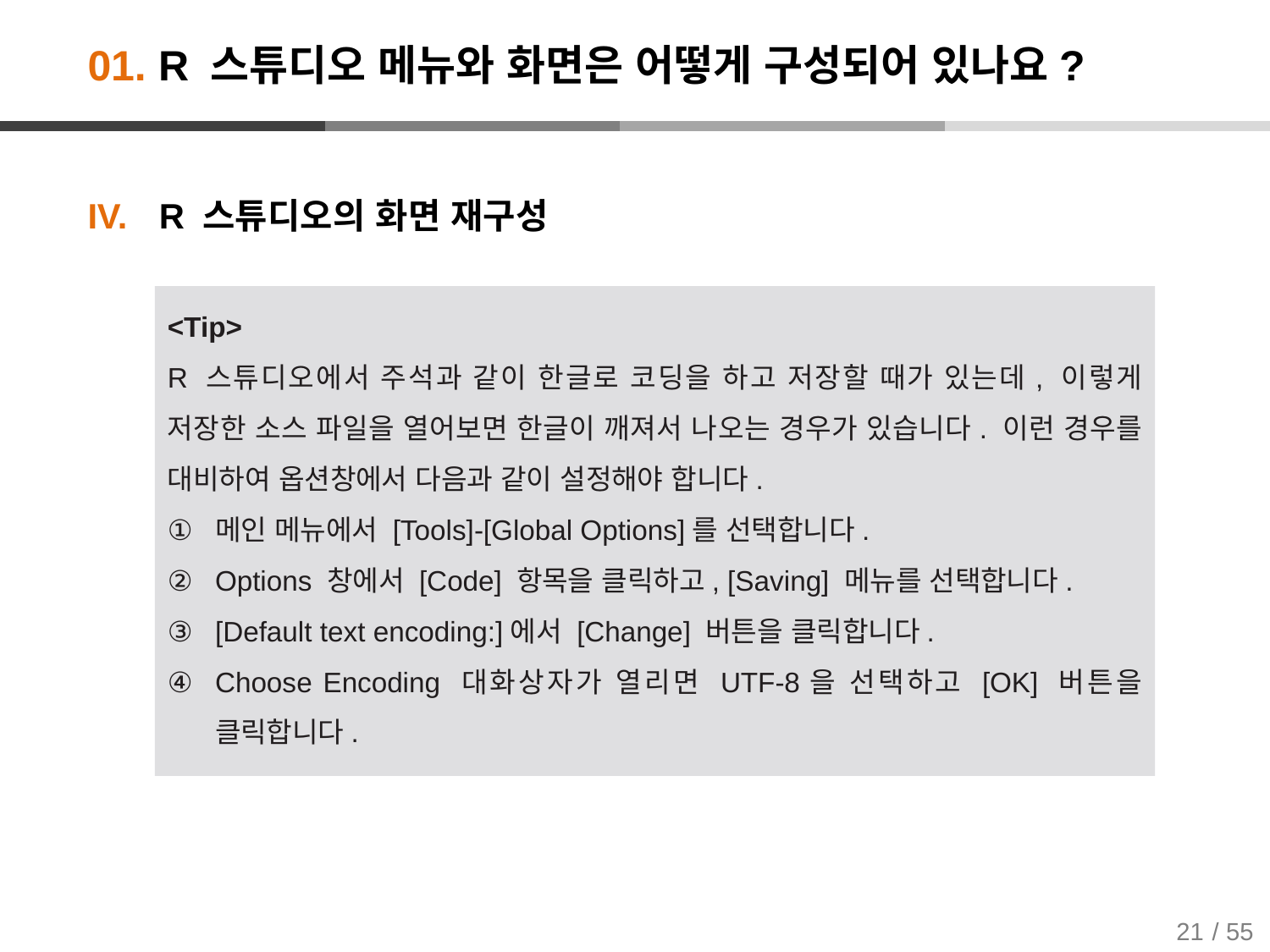

# 01. R 스튜디오 메뉴와 화면은 어떻게 구성되어 있나요?
R 스튜디오의 화면 재구성
<Tip>
R 스튜디오에서 주석과 같이 한글로 코딩을 하고 저장할 때가 있는데, 이렇게 저장한 소스 파일을 열어보면 한글이 깨져서 나오는 경우가 있습니다. 이런 경우를 대비하여 옵션창에서 다음과 같이 설정해야 합니다.
메인 메뉴에서 [Tools]-[Global Options]를 선택합니다.
Options 창에서 [Code] 항목을 클릭하고, [Saving] 메뉴를 선택합니다.
[Default text encoding:]에서 [Change] 버튼을 클릭합니다.
Choose Encoding 대화상자가 열리면 UTF-8을 선택하고 [OK] 버튼을 클릭합니다.